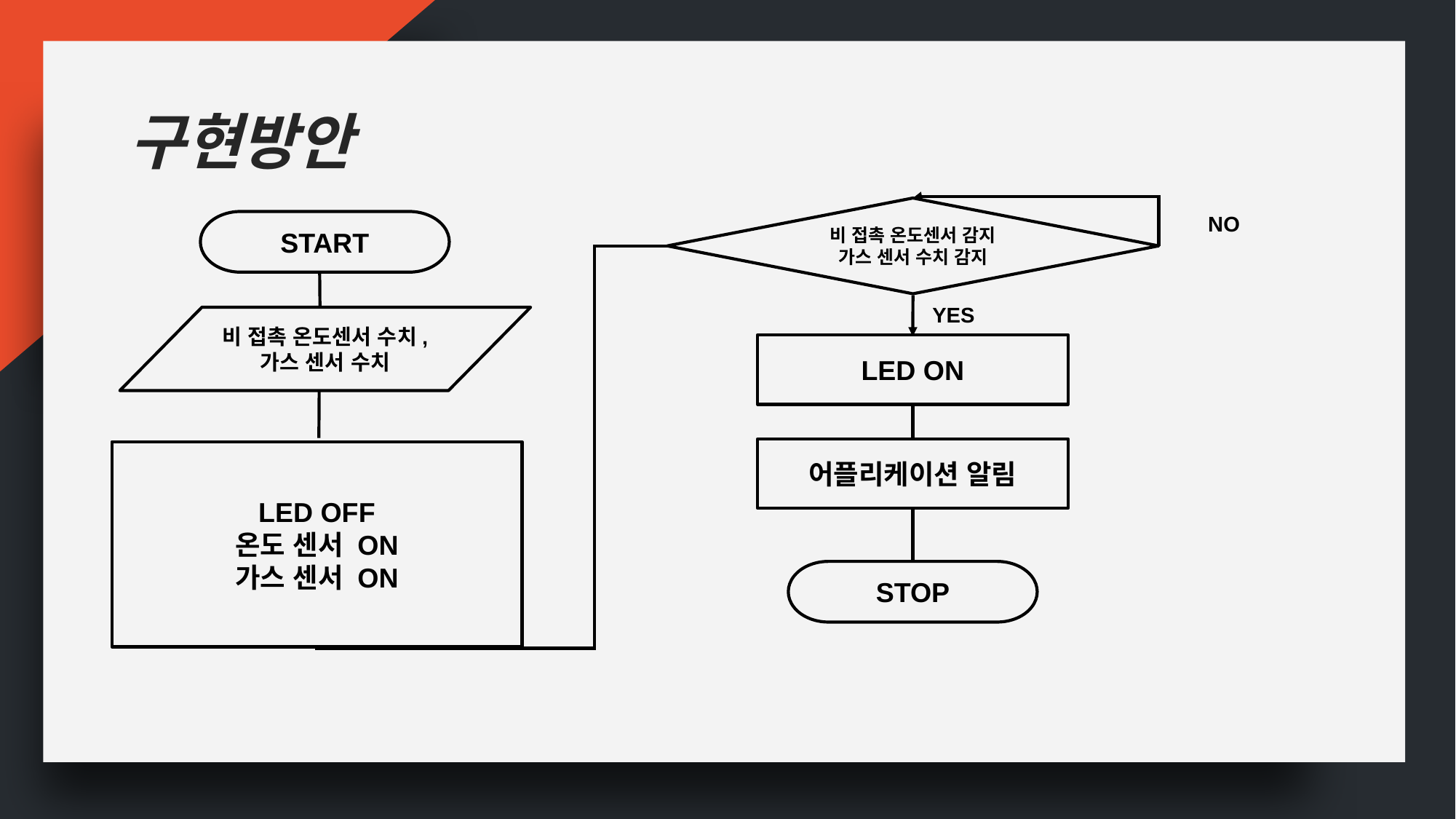

구현방안
비 접촉 온도센서 감지
가스 센서 수치 감지
NO
START
YES
비 접촉 온도센서 수치, 가스 센서 수치
LED ON
어플리케이션 알림
LED OFF
온도 센서 ON
가스 센서 ON
STOP